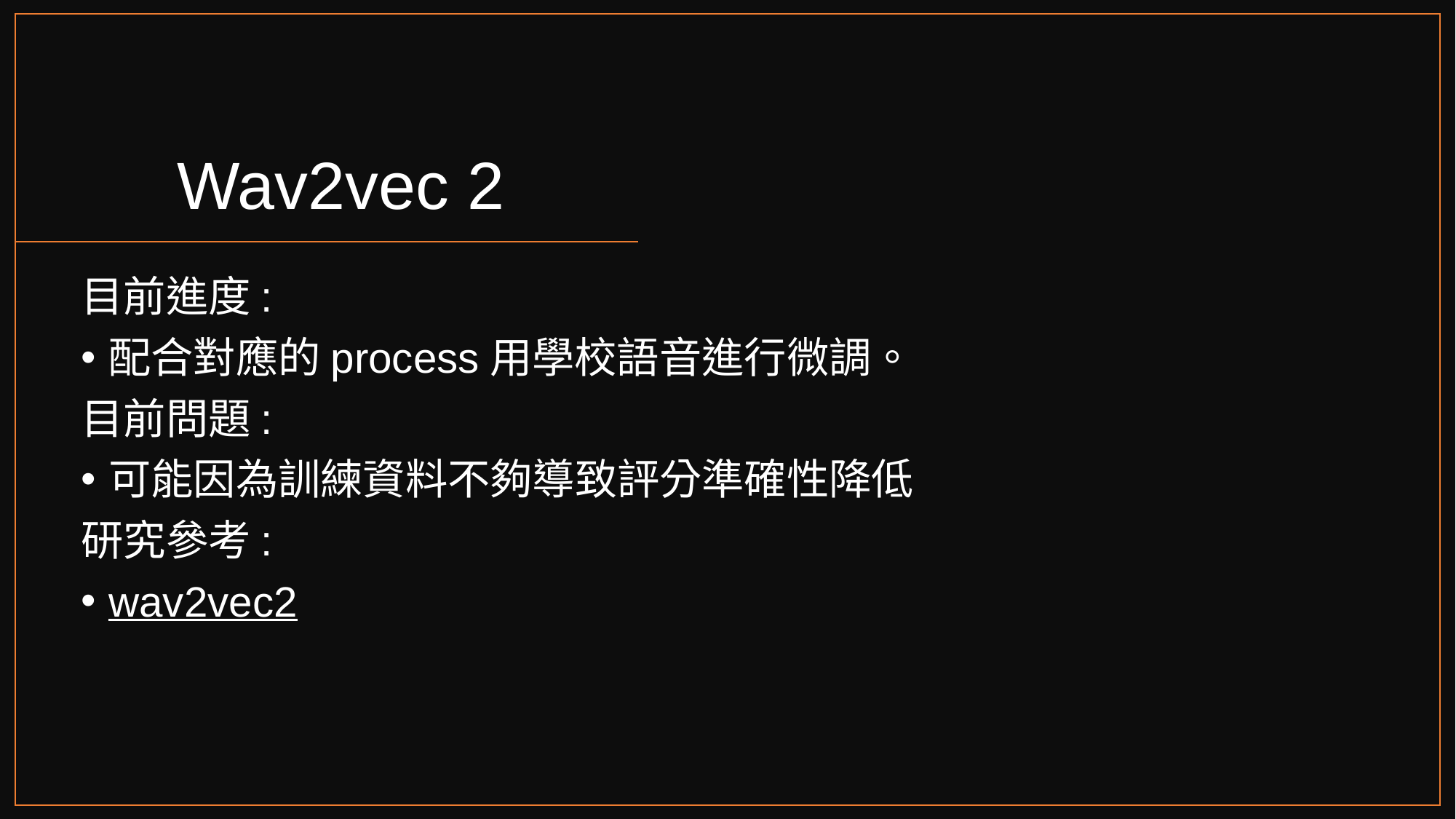

# Wav2vec 2
目前進度:
配合對應的process用學校語音進行微調。
目前問題:
可能因為訓練資料不夠導致評分準確性降低
研究參考:
wav2vec2